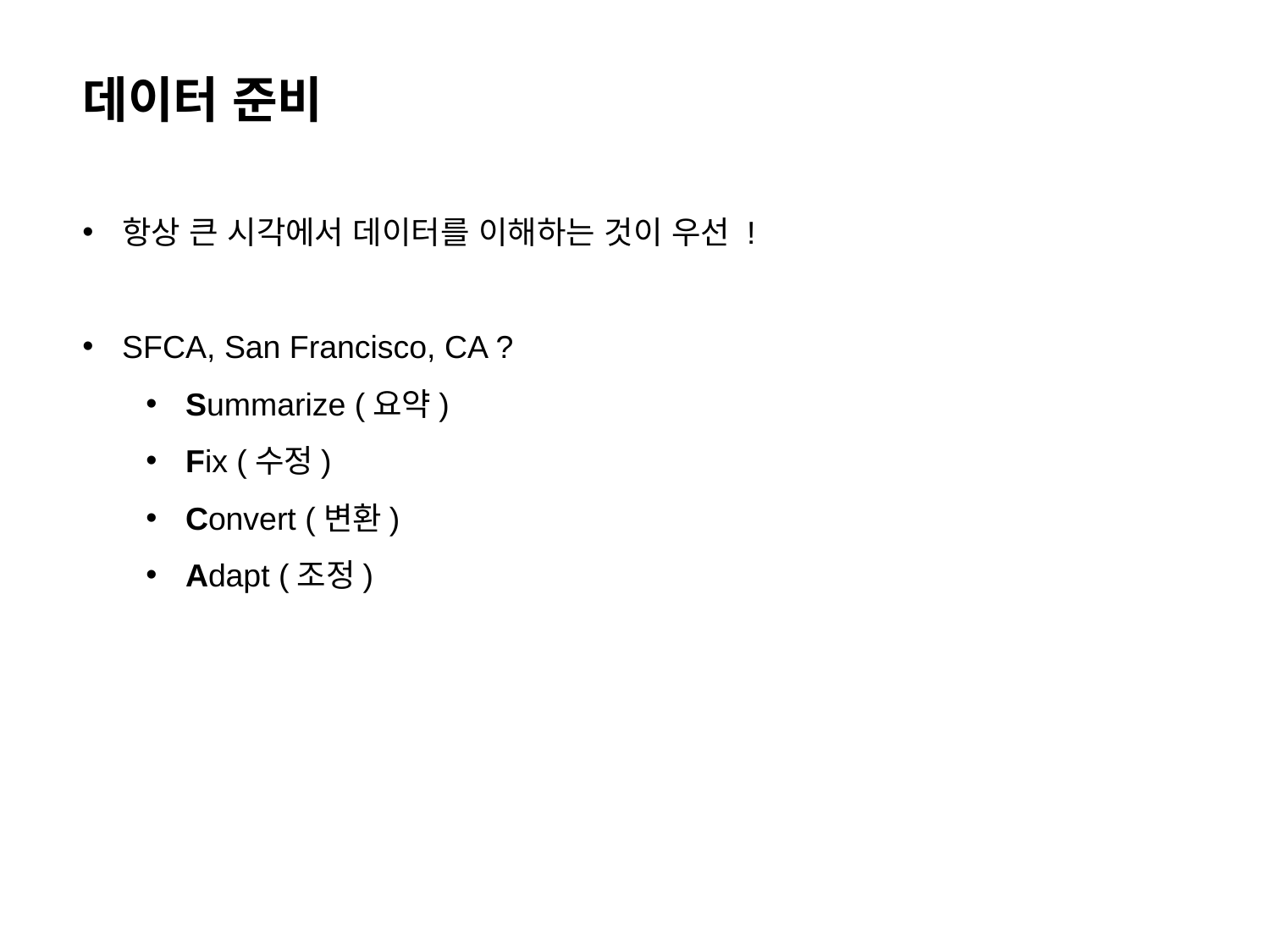

데이터 준비
항상 큰 시각에서 데이터를 이해하는 것이 우선 !

SFCA, San Francisco, CA ?
Summarize (요약)
Fix (수정)
Convert (변환)
Adapt (조정)